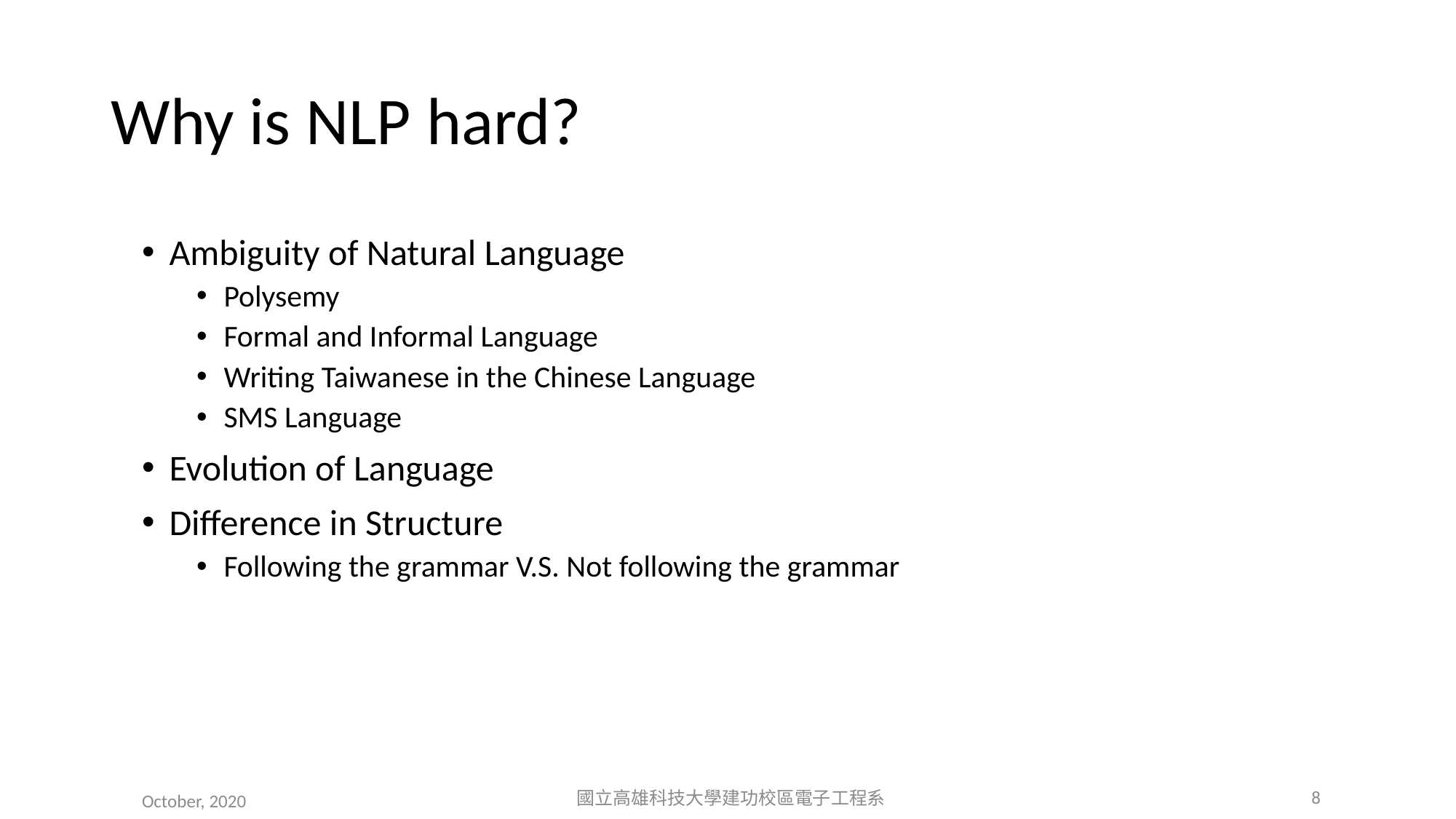

# Why is NLP hard?
Ambiguity of Natural Language
Polysemy
Formal and Informal Language
Writing Taiwanese in the Chinese Language
SMS Language
Evolution of Language
Difference in Structure
Following the grammar V.S. Not following the grammar

8
國立高雄科技大學建功校區電子工程系
October, 2020